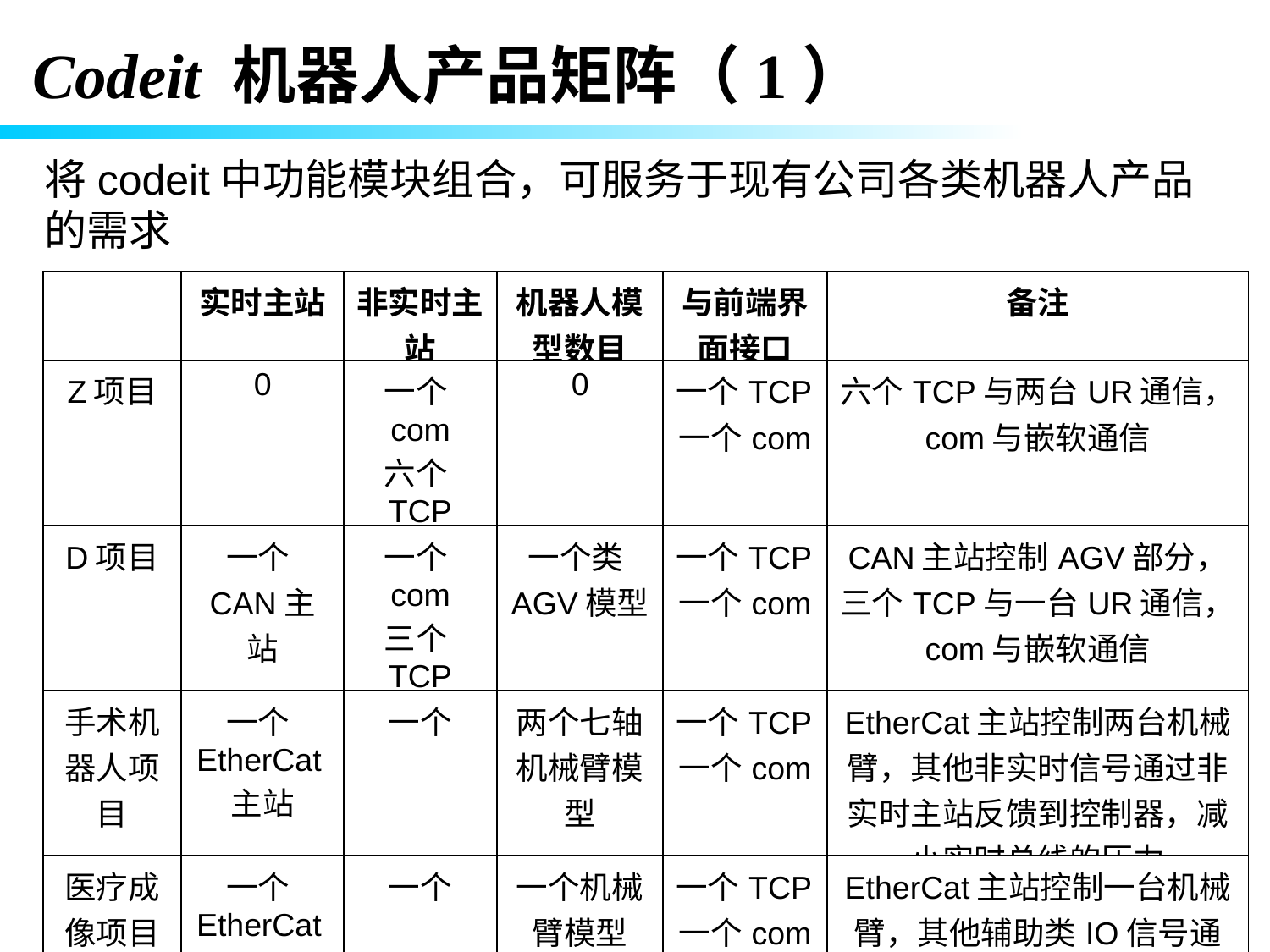

Codeit 机器人产品矩阵（1）

将codeit中功能模块组合，可服务于现有公司各类机器人产品的需求
|  | 实时主站 | 非实时主站 | 机器人模型数目 | 与前端界面接口 | 备注 |
| --- | --- | --- | --- | --- | --- |
| Z项目 | 0 | 一个com 六个TCP | 0 | 一个TCP一个com | 六个TCP与两台UR通信，com与嵌软通信 |
| D项目 | 一个CAN主站 | 一个com 三个TCP | 一个类AGV模型 | 一个TCP一个com | CAN主站控制AGV部分，三个TCP与一台UR通信，com与嵌软通信 |
| 手术机器人项目 | 一个EtherCat主站 | 一个 | 两个七轴机械臂模型 | 一个TCP一个com | EtherCat主站控制两台机械臂，其他非实时信号通过非实时主站反馈到控制器，减小实时总线的压力 |
| 医疗成像项目 | 一个EtherCat主站 | 一个 | 一个机械臂模型 | 一个TCP一个com | EtherCat主站控制一台机械臂，其他辅助类IO信号通过非实时主站反馈到控制器中 |